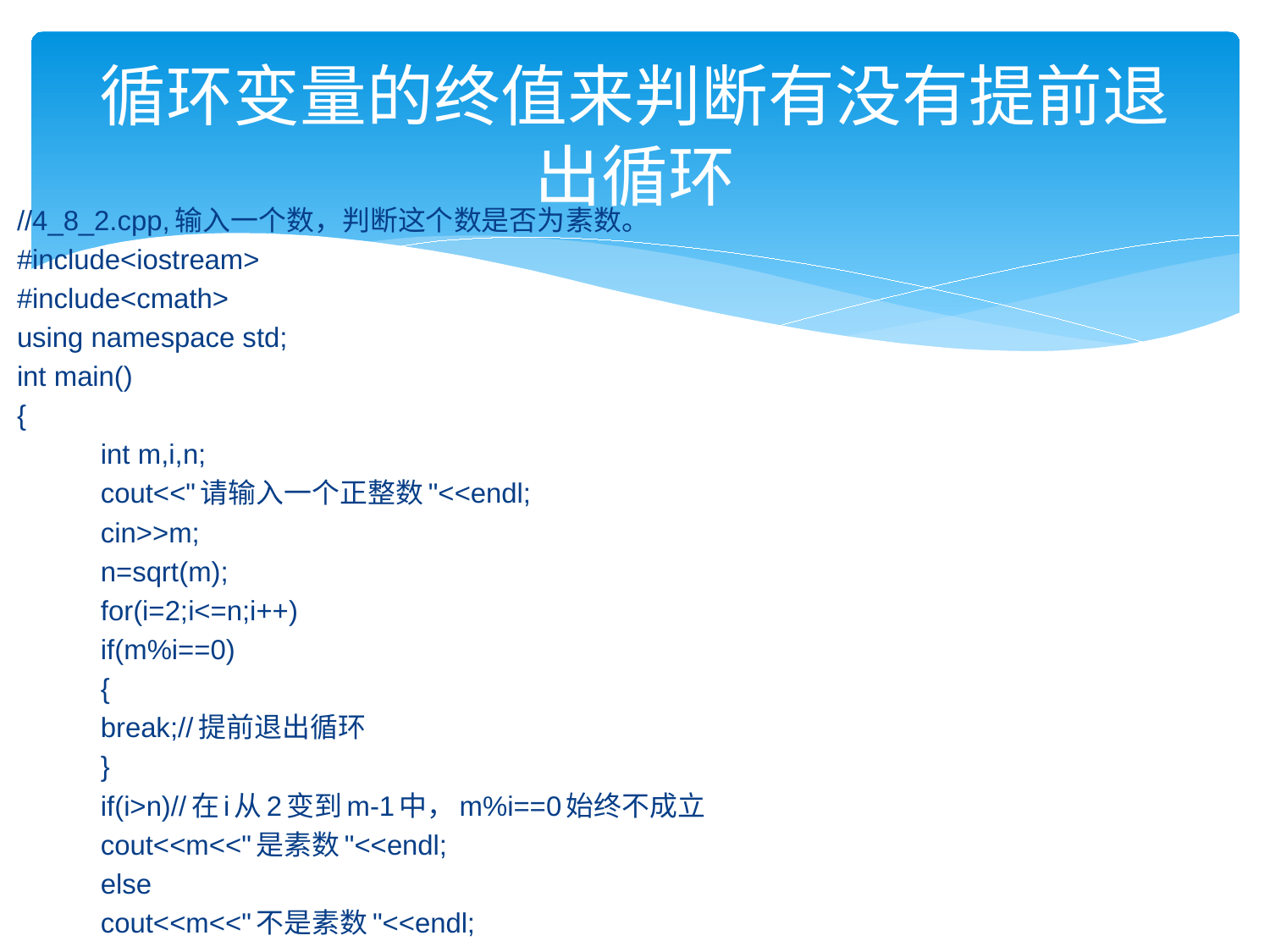

# 循环变量的终值来判断有没有提前退出循环
//4_8_2.cpp,输入一个数，判断这个数是否为素数。
#include<iostream>
#include<cmath>
using namespace std;
int main()
{
	int m,i,n;
	cout<<"请输入一个正整数"<<endl;
	cin>>m;
	n=sqrt(m);
	for(i=2;i<=n;i++)
		if(m%i==0)
		{
			break;//提前退出循环
		}
	if(i>n)//在i从2变到m-1中，m%i==0始终不成立
		cout<<m<<"是素数"<<endl;
	else
		cout<<m<<"不是素数"<<endl;
	return 0;
}